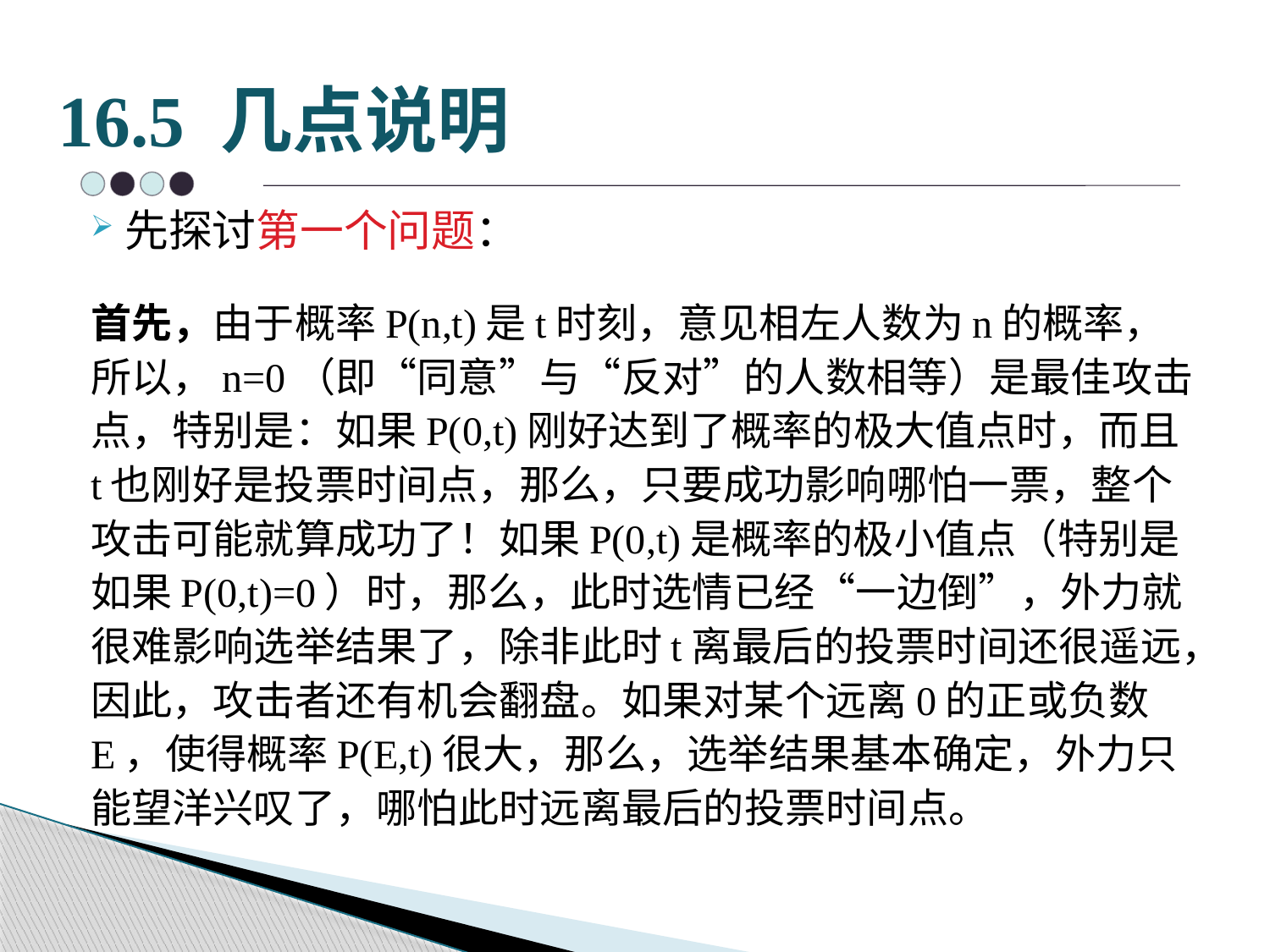

# 16.5 几点说明

先探讨第一个问题：

首先，由于概率P(n,t)是t时刻，意见相左人数为n的概率，所以，n=0（即“同意”与“反对”的人数相等）是最佳攻击点，特别是：如果P(0,t)刚好达到了概率的极大值点时，而且t也刚好是投票时间点，那么，只要成功影响哪怕一票，整个攻击可能就算成功了！如果P(0,t)是概率的极小值点（特别是如果P(0,t)=0）时，那么，此时选情已经“一边倒”，外力就很难影响选举结果了，除非此时t离最后的投票时间还很遥远，因此，攻击者还有机会翻盘。如果对某个远离0的正或负数E，使得概率P(E,t)很大，那么，选举结果基本确定，外力只能望洋兴叹了，哪怕此时远离最后的投票时间点。